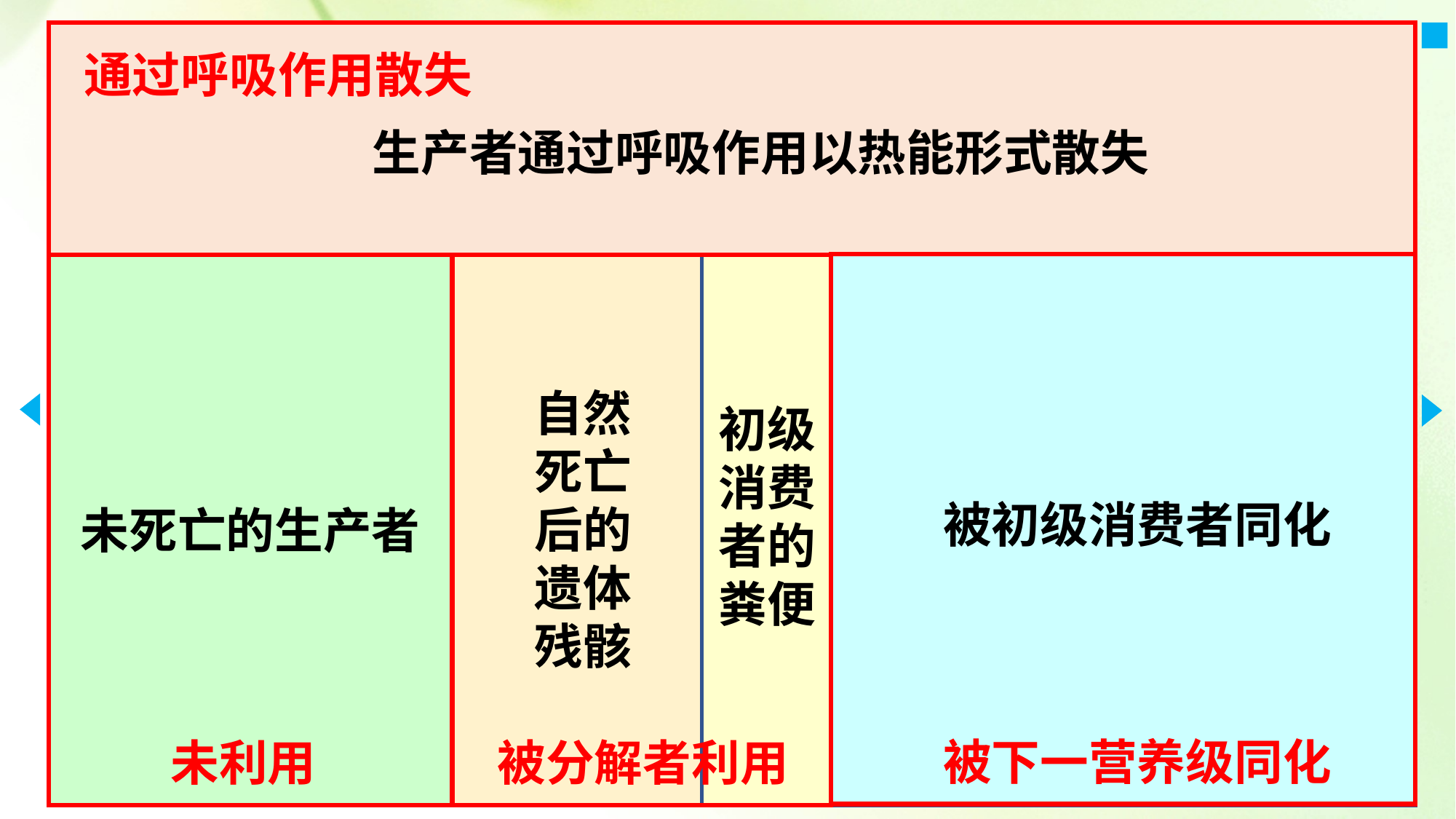

通过呼吸作用散失
生产者通过呼吸作用以热能形式散失

自然
死亡
后的
遗体
残骸
初级
消费
者的
粪便

被初级消费者同化
未死亡的生产者
被下一营养级同化
未利用
被分解者利用